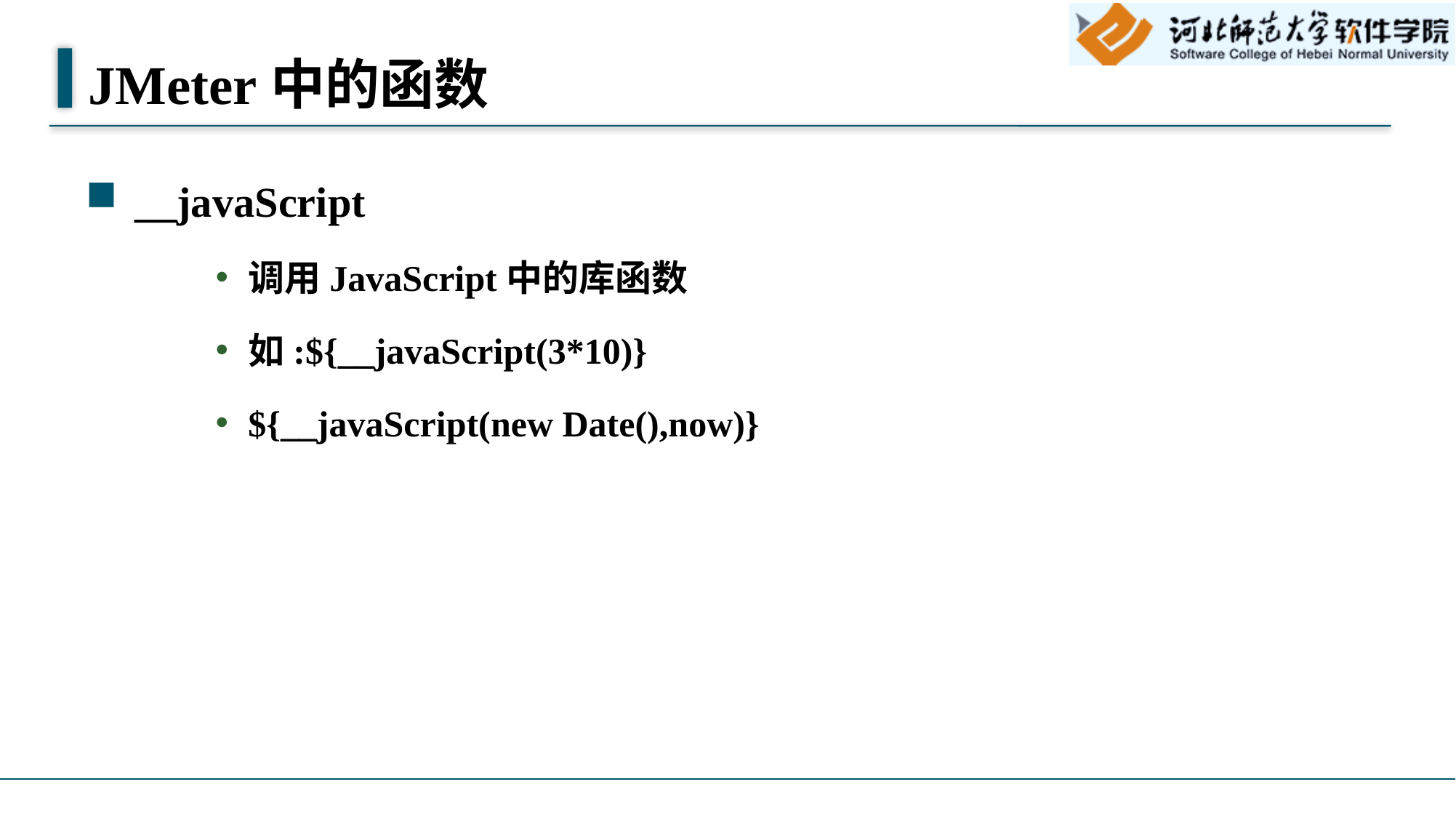

# JMeter中的函数
__javaScript
调用JavaScript中的库函数
如:${__javaScript(3*10)}
${__javaScript(new Date(),now)}